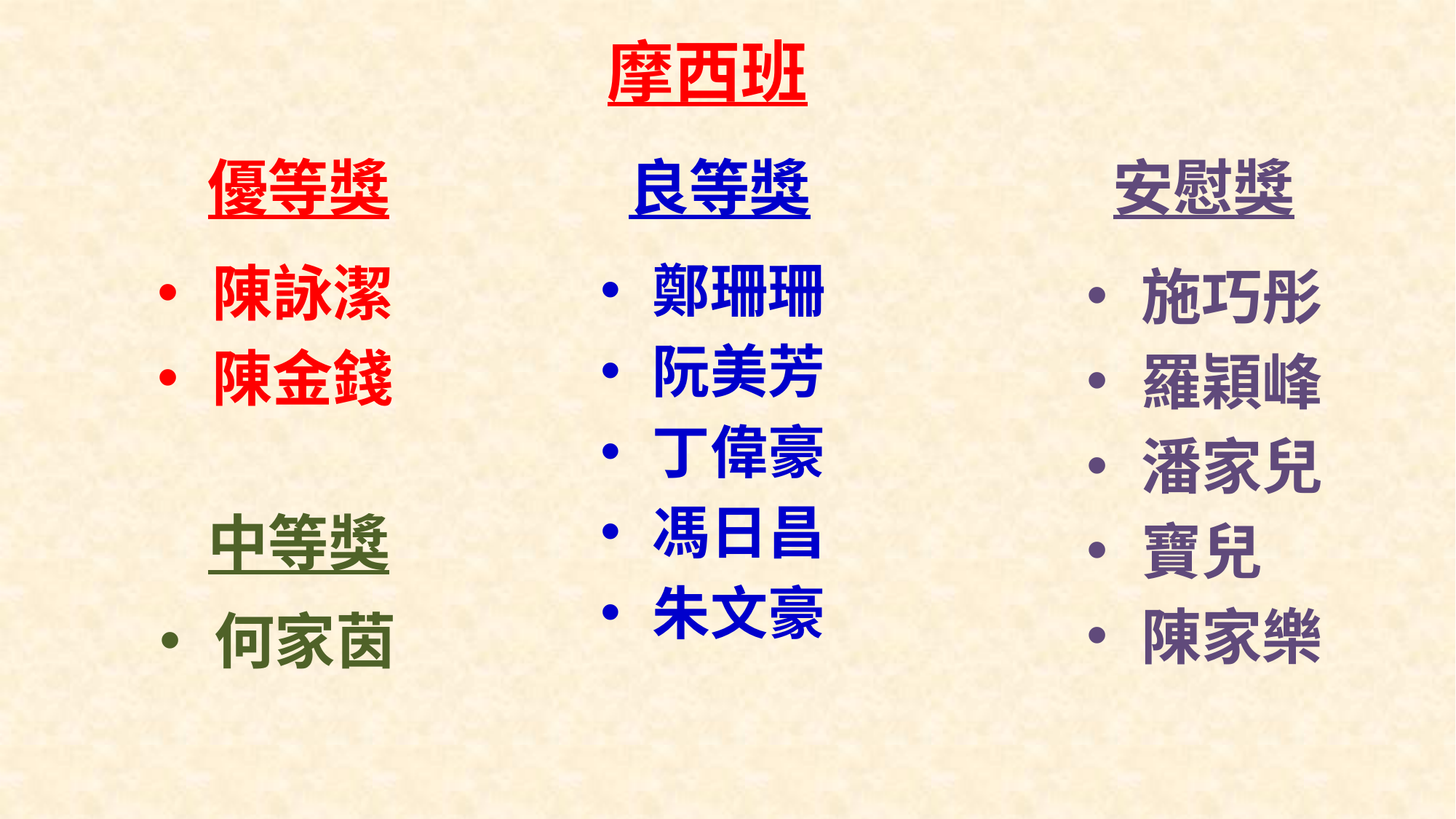

# 摩西班
優等獎
良等獎
安慰獎
陳詠潔
陳金錢
鄭珊珊
阮美芳
丁偉豪
馮日昌
朱文豪
施巧彤
羅穎峰
潘家兒
寶兒
陳家樂
中等獎
何家茵